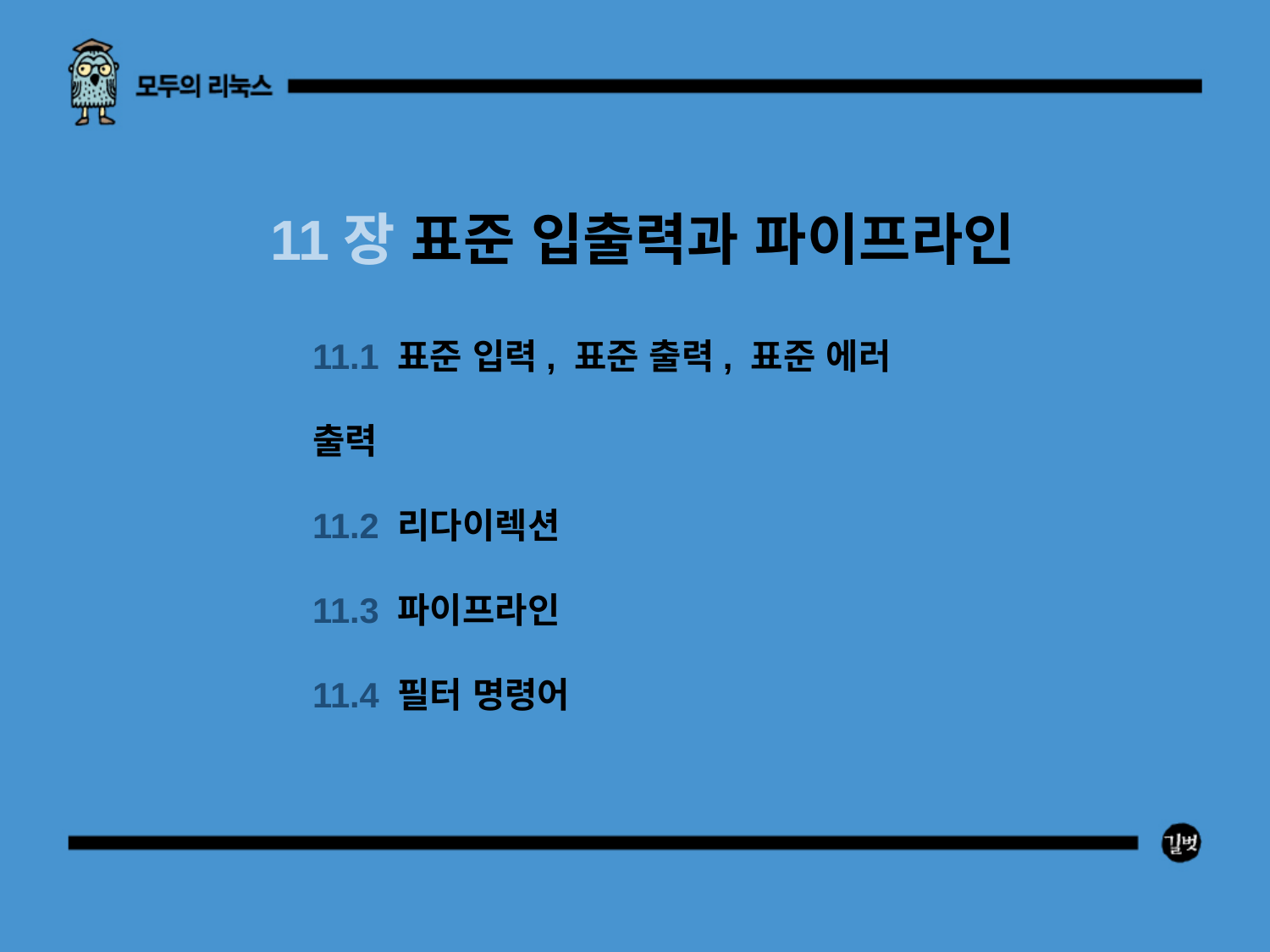

11장 표준 입출력과 파이프라인
11.1 표준 입력, 표준 출력, 표준 에러 출력
11.2 리다이렉션
11.3 파이프라인
11.4 필터 명령어